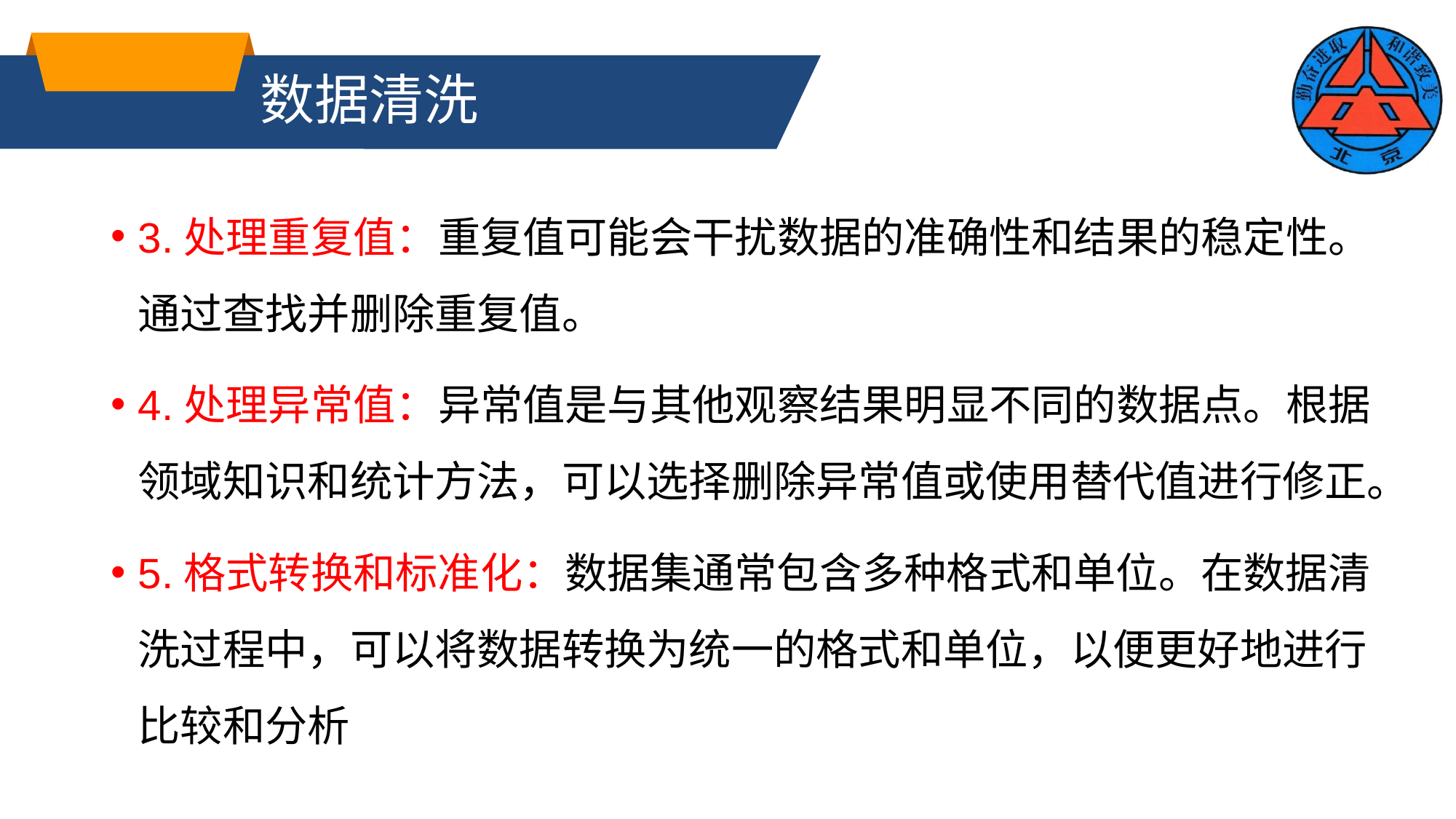

# 数据清洗
3.处理重复值：重复值可能会干扰数据的准确性和结果的稳定性。通过查找并删除重复值。
4.处理异常值：异常值是与其他观察结果明显不同的数据点。根据领域知识和统计方法，可以选择删除异常值或使用替代值进行修正。
5.格式转换和标准化：数据集通常包含多种格式和单位。在数据清洗过程中，可以将数据转换为统一的格式和单位，以便更好地进行比较和分析